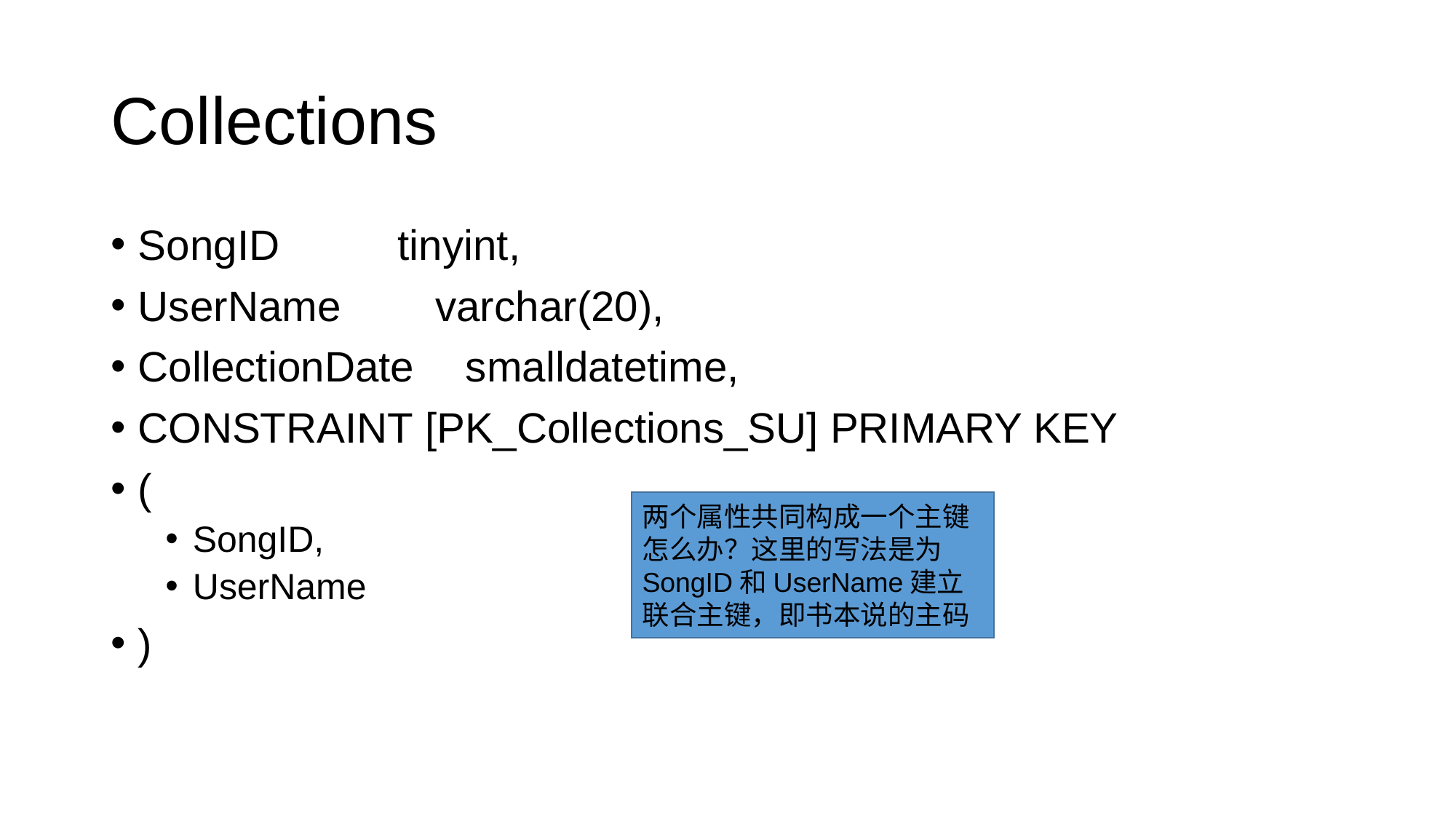

# Collections
SongID          tinyint,
UserName        varchar(20),
CollectionDate	smalldatetime,
CONSTRAINT [PK_Collections_SU] PRIMARY KEY
(
SongID,
UserName
)

两个属性共同构成一个主键怎么办？这里的写法是为SongID和UserName建立联合主键，即书本说的主码